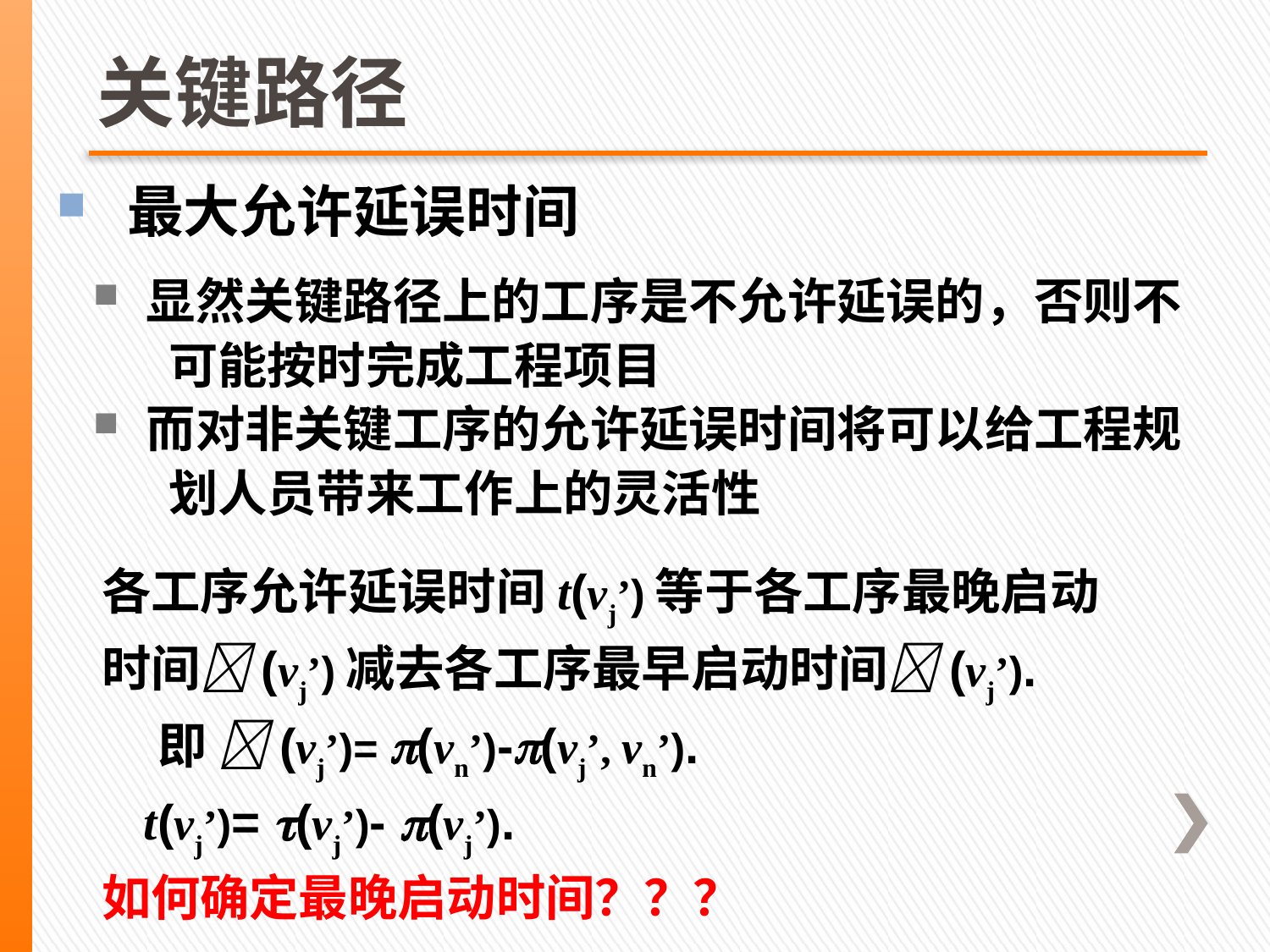

# 关键路径
  最大允许延误时间
 显然关键路径上的工序是不允许延误的，否则不
   可能按时完成工程项目
 而对非关键工序的允许延误时间将可以给工程规
   划人员带来工作上的灵活性

     各工序允许延误时间t(vj’)等于各工序最晚启动
     时间τ(vj’)减去各工序最早启动时间π(vj’).
          即 τ(vj’)= π(vn’)-π(vj’, vn’).
        t(vj’)= τ(vj’)- π(vj’).
     如何确定最晚启动时间？？？